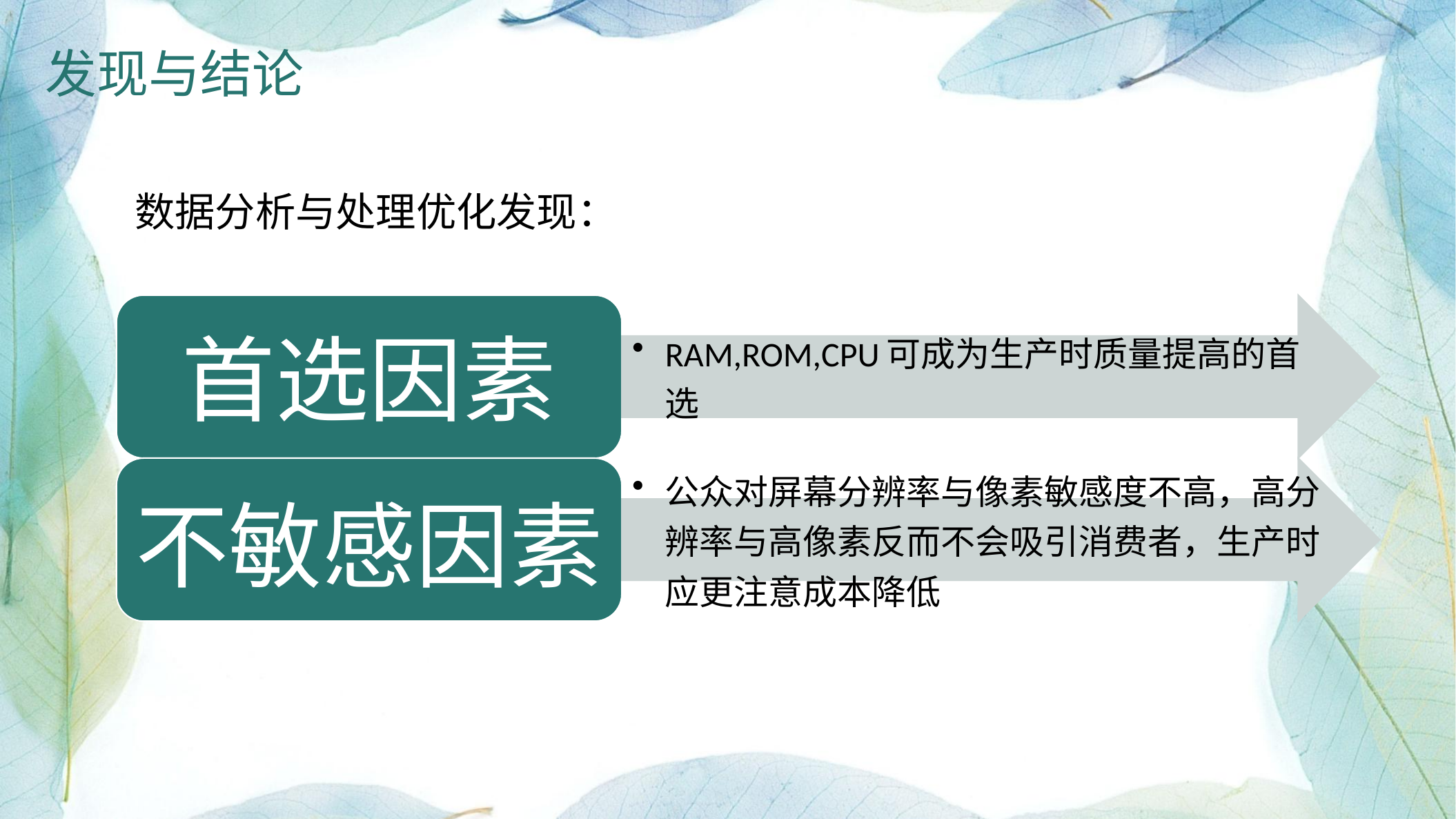

发现与结论
数据分析与处理优化发现：

首选因素
公众对屏幕分辨率与像素敏感度不高，高分辨率与高像素反而不会吸引消费者，生产时应更注意成本降低
不敏感因素
RAM,ROM,CPU可成为生产时质量提高的首选